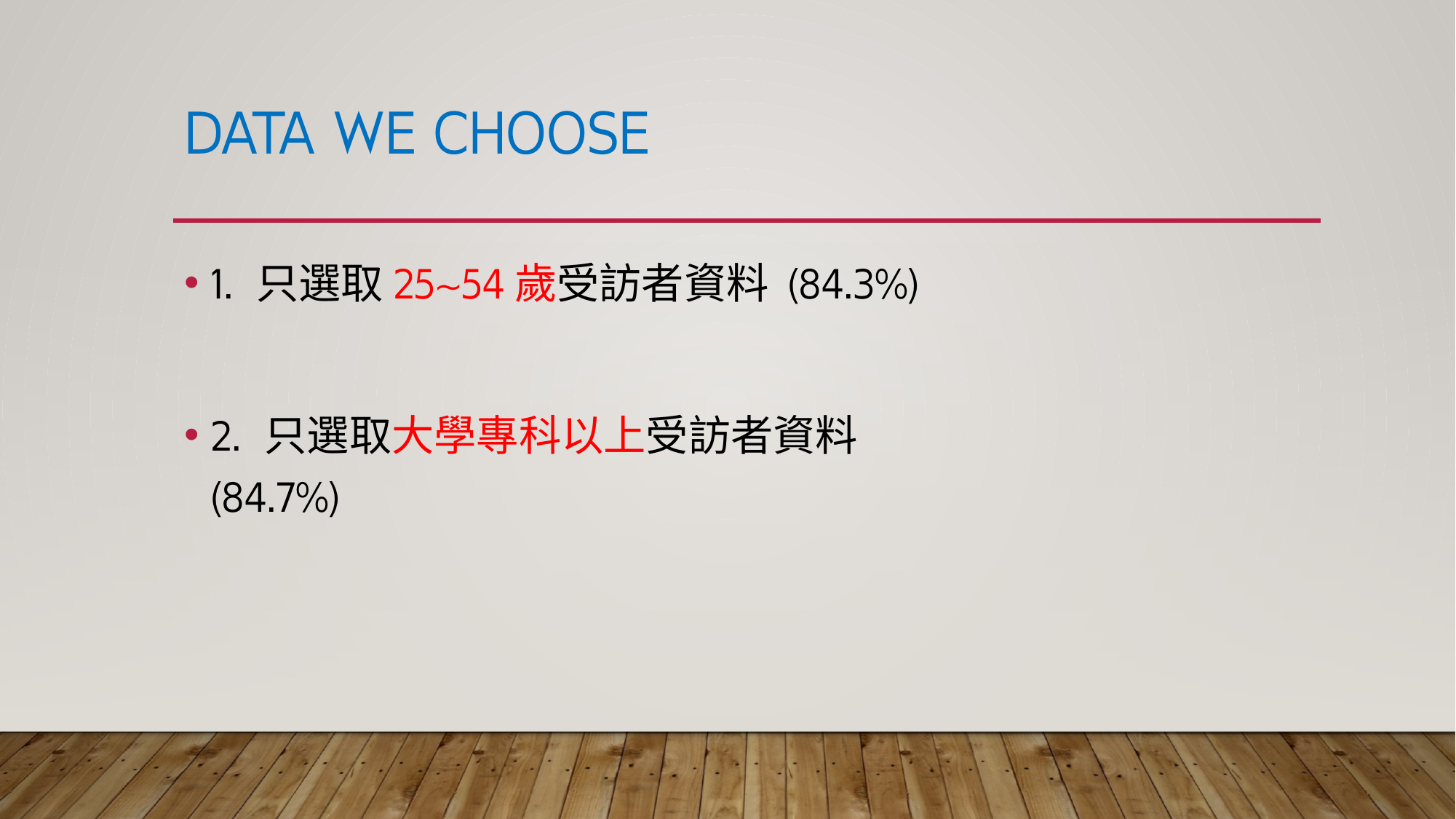

# data we choose
1. 只選取25~54歲受訪者資料 (84.3%)

2. 只選取大學專科以上受訪者資料(84.7%)